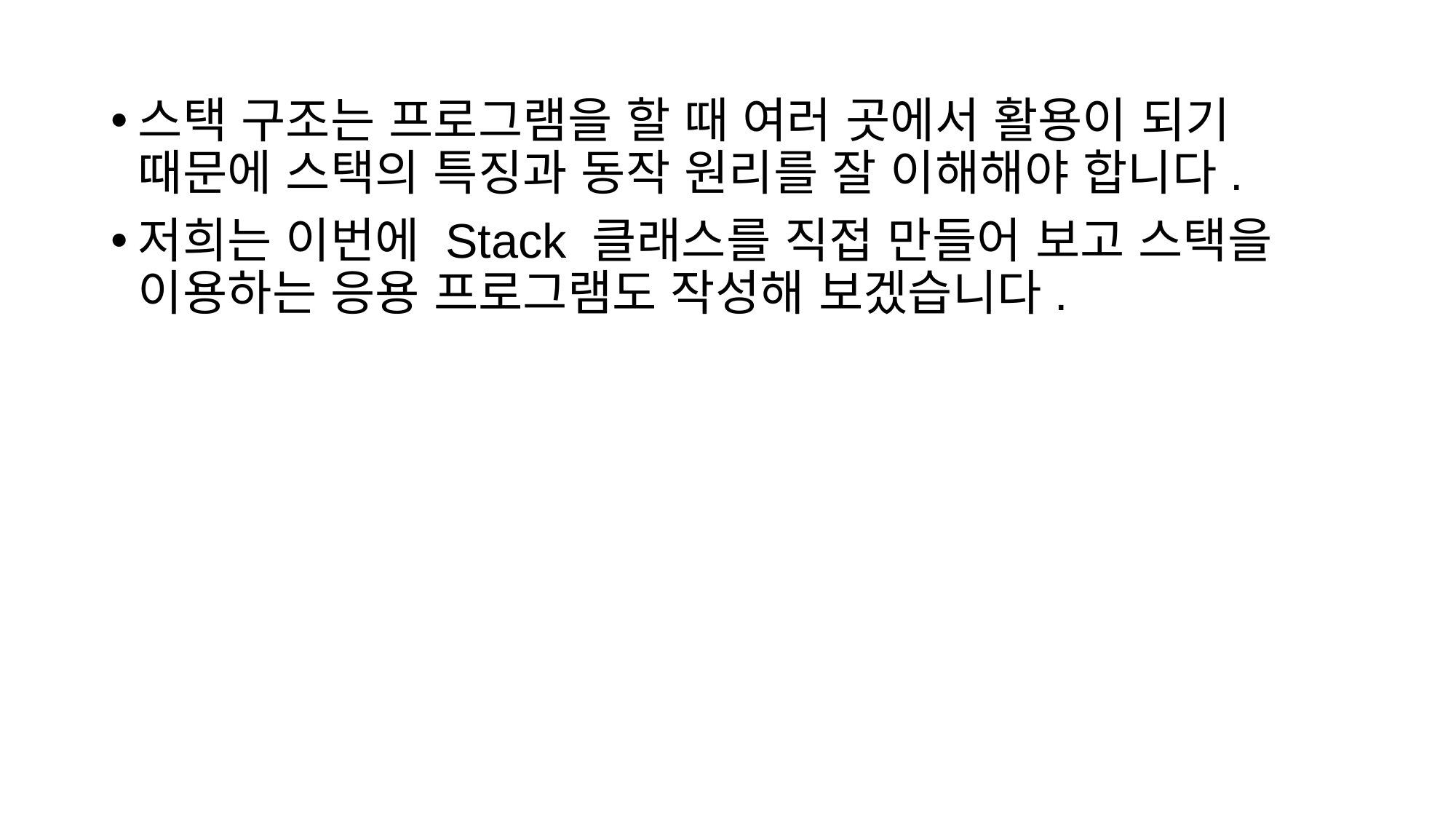

스택 구조는 프로그램을 할 때 여러 곳에서 활용이 되기 때문에 스택의 특징과 동작 원리를 잘 이해해야 합니다.
저희는 이번에 Stack 클래스를 직접 만들어 보고 스택을 이용하는 응용 프로그램도 작성해 보겠습니다.